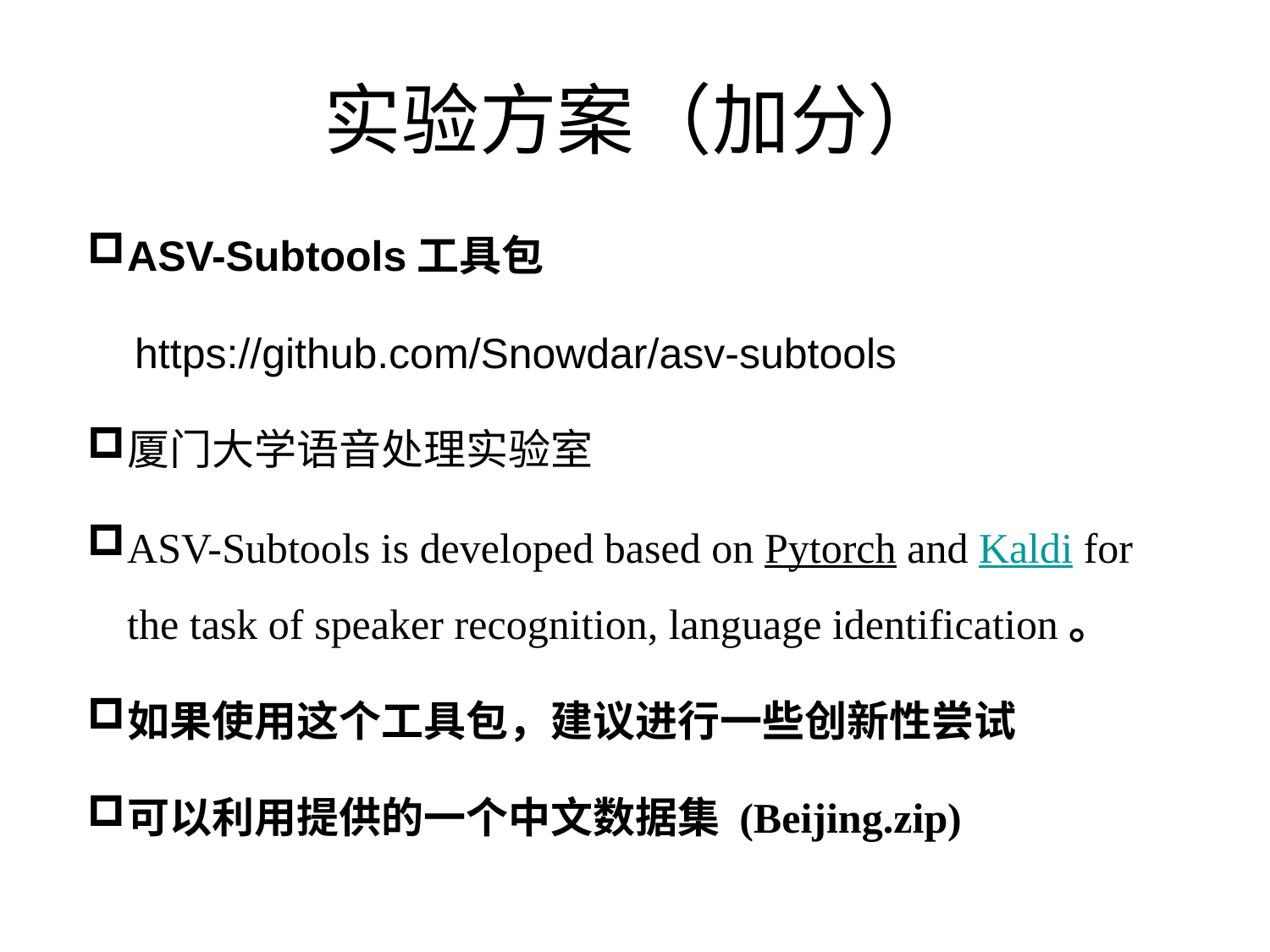

# 实验方案（加分）
ASV-Subtools工具包
    https://github.com/Snowdar/asv-subtools
厦门大学语音处理实验室
ASV-Subtools is developed based on Pytorch and Kaldi for the task of speaker recognition, language identification。
如果使用这个工具包，建议进行一些创新性尝试
可以利用提供的一个中文数据集 (Beijing.zip)